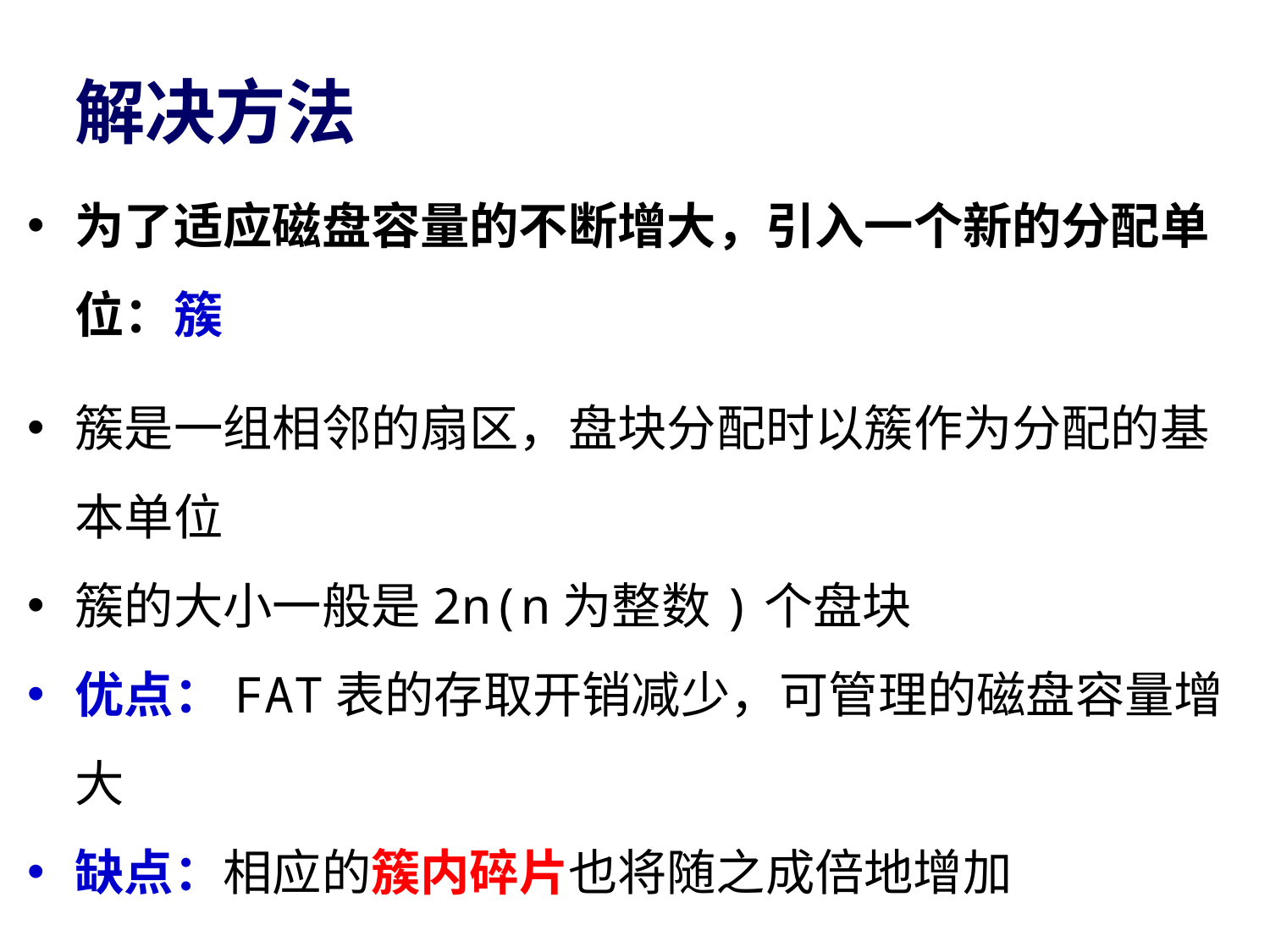

解决方法
为了适应磁盘容量的不断增大，引入一个新的分配单位：簇
簇是一组相邻的扇区，盘块分配时以簇作为分配的基本单位
簇的大小一般是2n(n为整数)个盘块
优点：FAT表的存取开销减少，可管理的磁盘容量增大
缺点：相应的簇内碎片也将随之成倍地增加